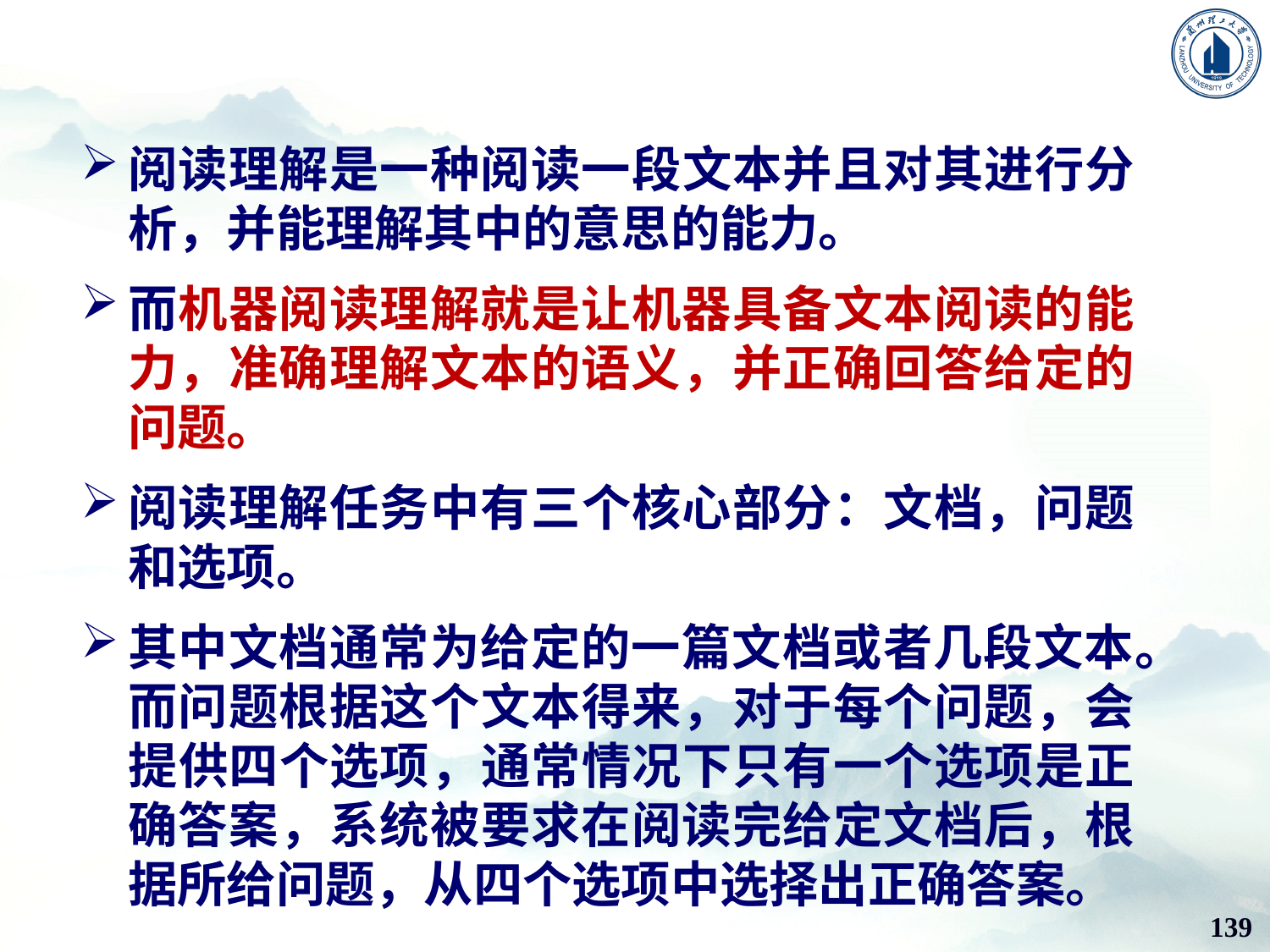

阅读理解是一种阅读一段文本并且对其进行分析，并能理解其中的意思的能力。
而机器阅读理解就是让机器具备文本阅读的能力，准确理解文本的语义，并正确回答给定的问题。
阅读理解任务中有三个核心部分：文档，问题和选项。
其中文档通常为给定的一篇文档或者几段文本。而问题根据这个文本得来，对于每个问题，会提供四个选项，通常情况下只有一个选项是正确答案，系统被要求在阅读完给定文档后，根据所给问题，从四个选项中选择出正确答案。

139